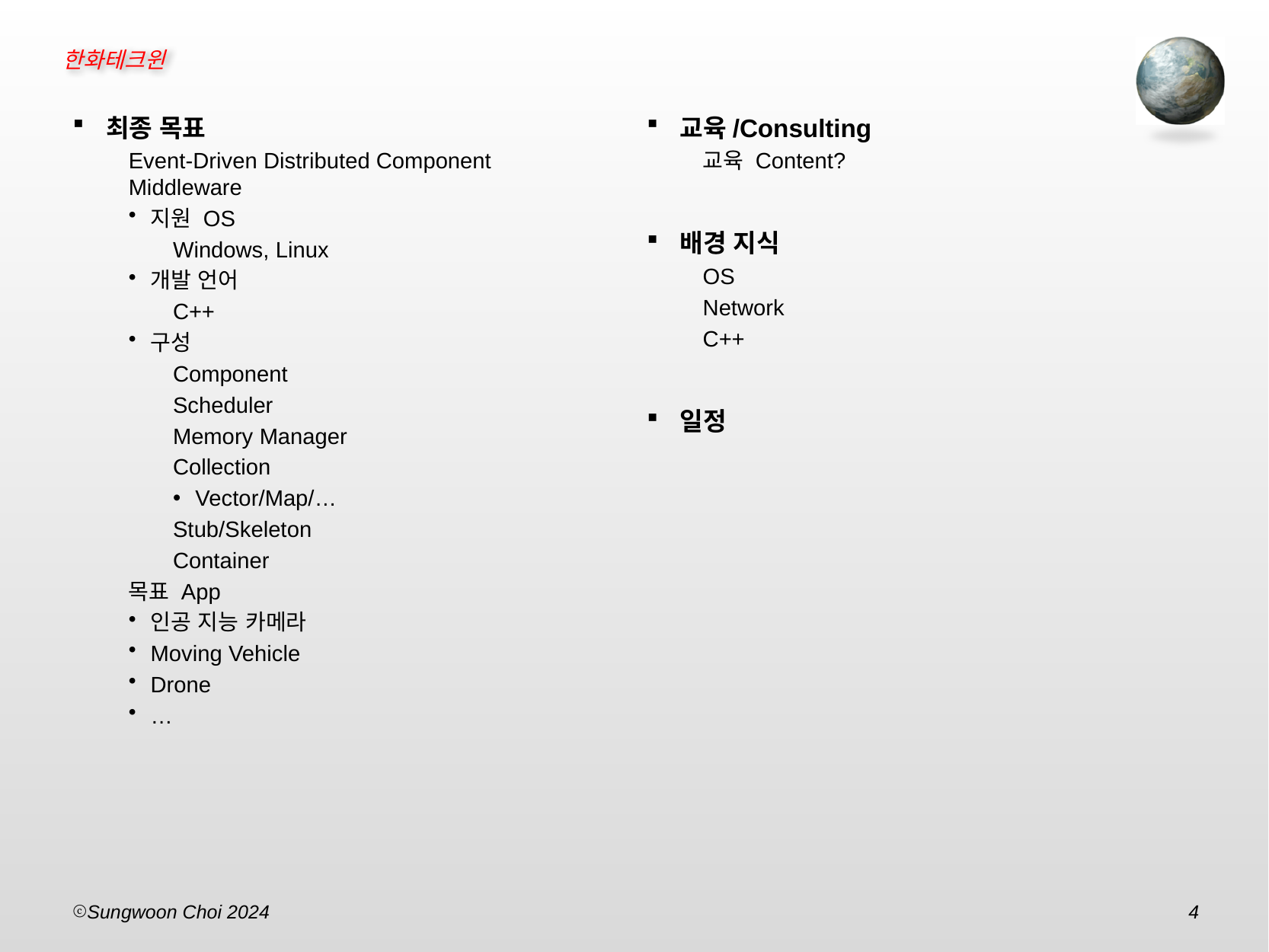

교육/Consulting
교육 Content?

배경 지식
OS
Network
C++

일정

최종 목표
Event-Driven Distributed Component Middleware
지원 OS
Windows, Linux
개발 언어
C++
구성
Component
Scheduler
Memory Manager
Collection
Vector/Map/…
Stub/Skeleton
Container
목표 App
인공 지능 카메라
Moving Vehicle
Drone
…
Sungwoon Choi 2024
4